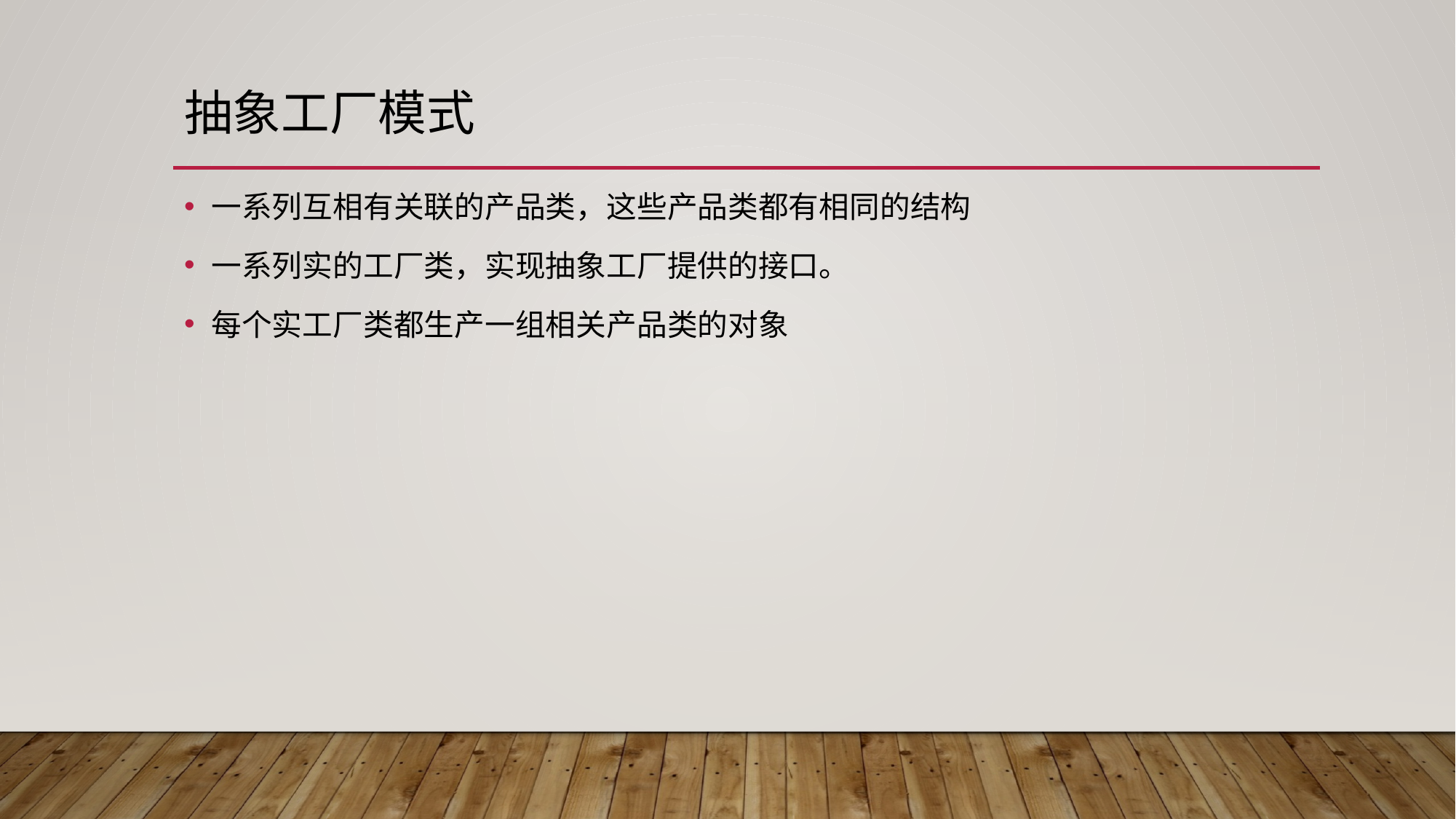

# 抽象工厂模式
一系列互相有关联的产品类，这些产品类都有相同的结构
一系列实的工厂类，实现抽象工厂提供的接口。
每个实工厂类都生产一组相关产品类的对象